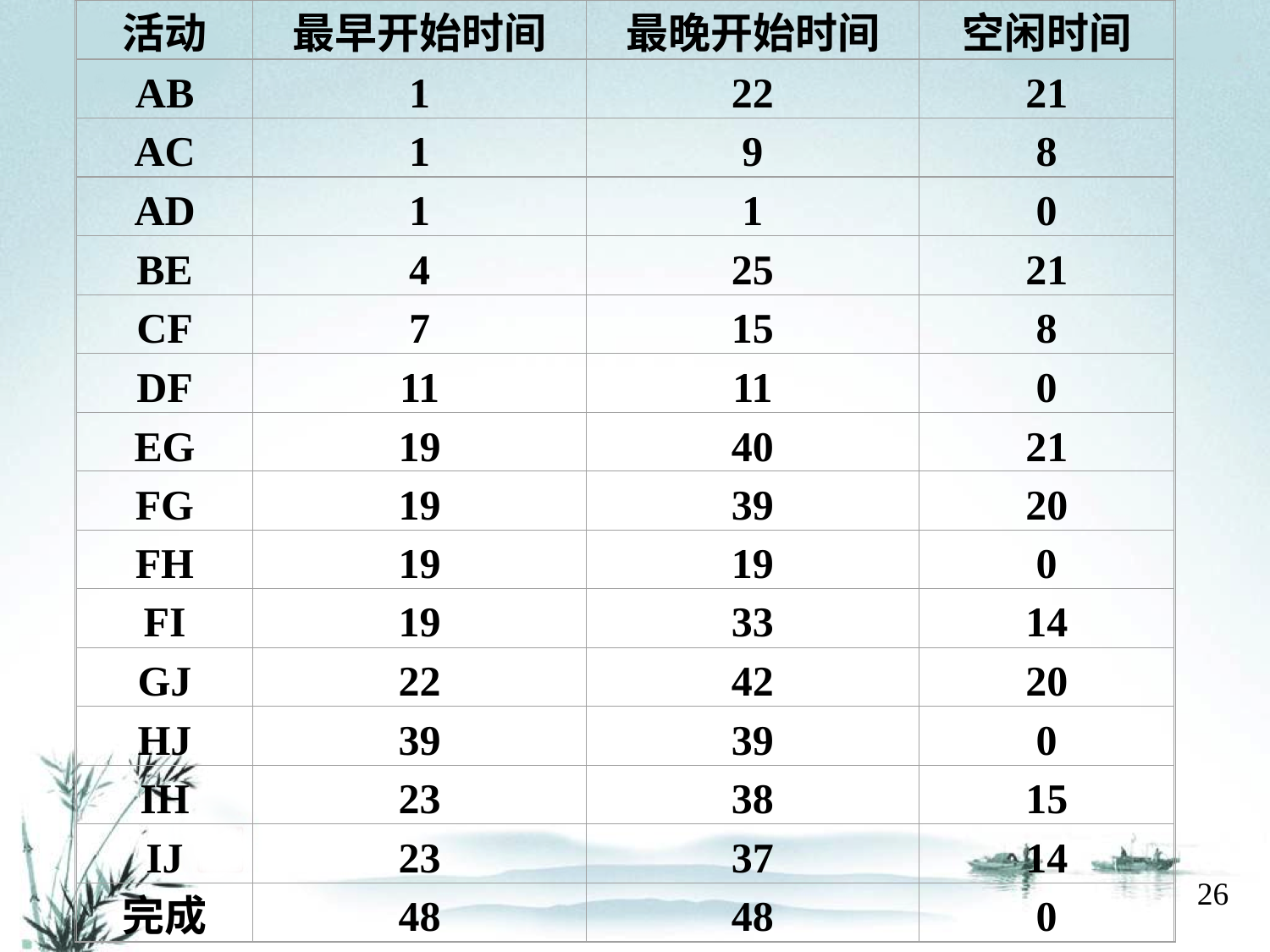

活动

最早开始时间

最晚开始时间

空闲时间

AB

1

22

21

AC

1

9

8

AD

1

1

0

BE

4

25

21

CF

7

15

8

DF

11

11

0

EG

19

40

21

FG

19

39

20

FH

19

19

0

FI

19

33

14

GJ

22

42

20

HJ

39

39

0

IH

23

38

15

IJ

23

37

14

完成

48

48

0

26